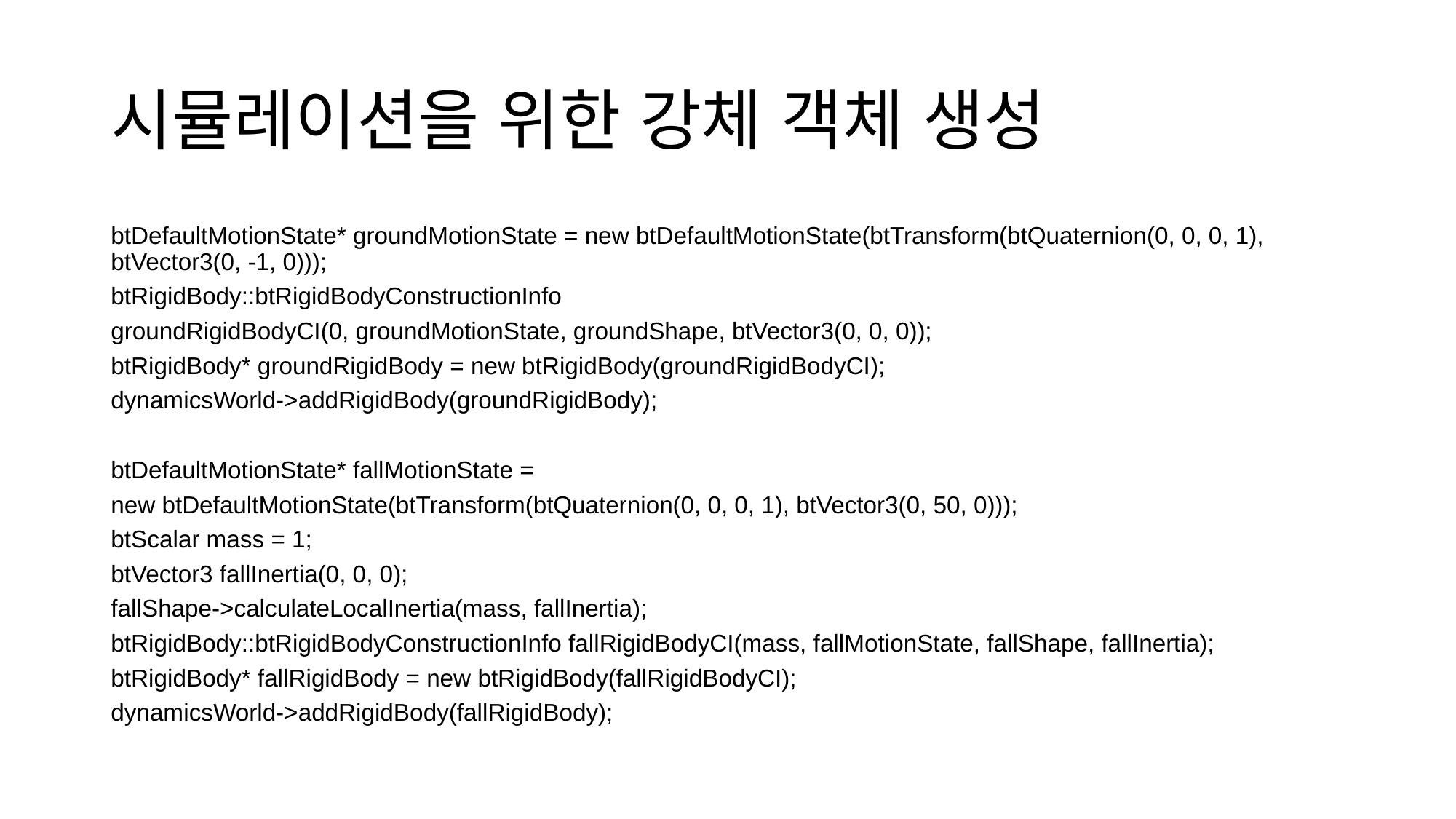

# 시뮬레이션을 위한 강체 객체 생성
btDefaultMotionState* groundMotionState = new btDefaultMotionState(btTransform(btQuaternion(0, 0, 0, 1), btVector3(0, -1, 0)));
btRigidBody::btRigidBodyConstructionInfo
groundRigidBodyCI(0, groundMotionState, groundShape, btVector3(0, 0, 0));
btRigidBody* groundRigidBody = new btRigidBody(groundRigidBodyCI);
dynamicsWorld->addRigidBody(groundRigidBody);

btDefaultMotionState* fallMotionState =
new btDefaultMotionState(btTransform(btQuaternion(0, 0, 0, 1), btVector3(0, 50, 0)));
btScalar mass = 1;
btVector3 fallInertia(0, 0, 0);
fallShape->calculateLocalInertia(mass, fallInertia);
btRigidBody::btRigidBodyConstructionInfo fallRigidBodyCI(mass, fallMotionState, fallShape, fallInertia);
btRigidBody* fallRigidBody = new btRigidBody(fallRigidBodyCI);
dynamicsWorld->addRigidBody(fallRigidBody);